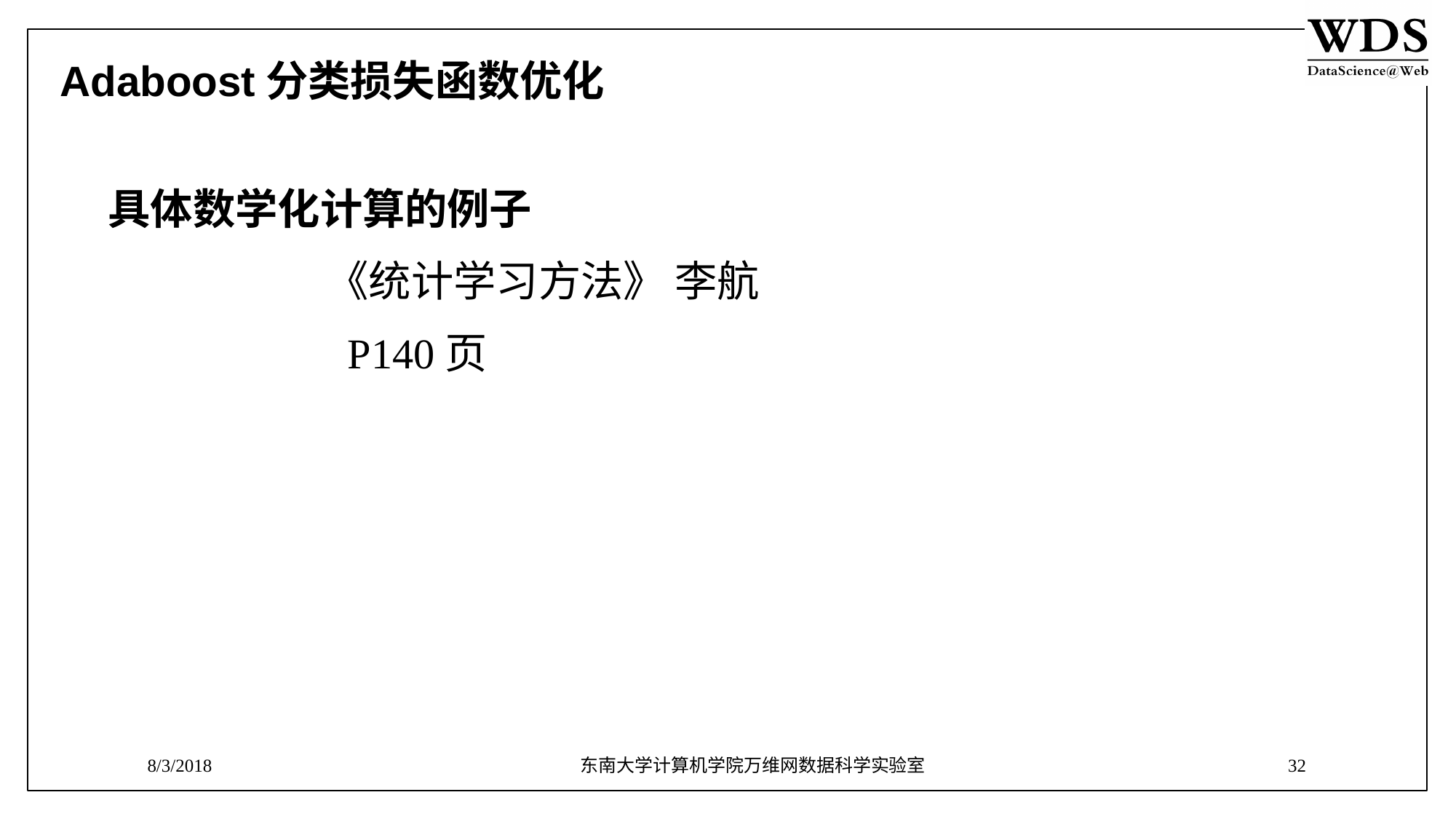

# Adaboost分类损失函数优化
具体数学化计算的例子
		《统计学习方法》 李航
		  P140页

8/3/2018
东南大学计算机学院万维网数据科学实验室
32